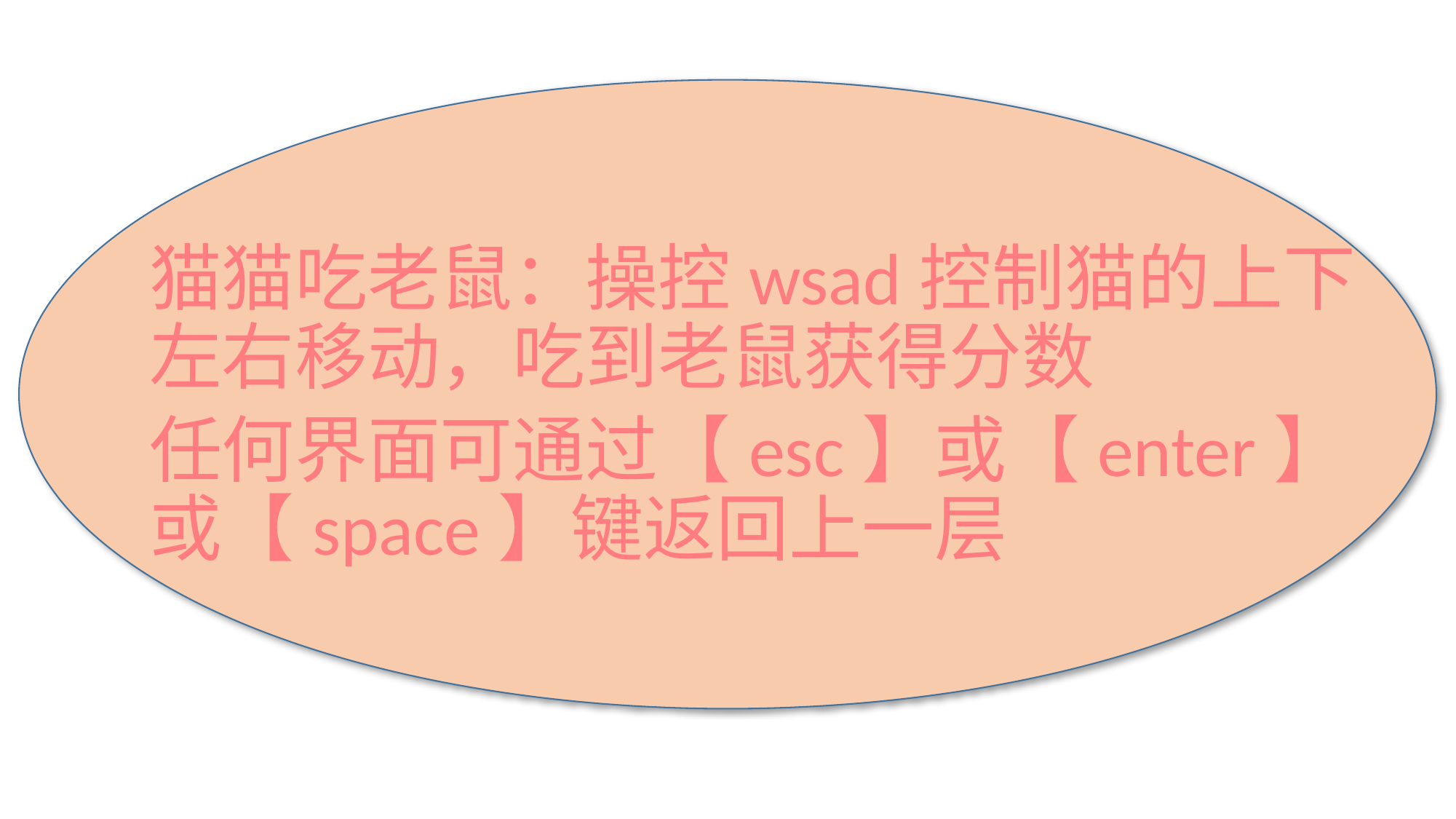

猫猫吃老鼠：操控wsad控制猫的上下左右移动，吃到老鼠获得分数
任何界面可通过【esc】或【enter】或【space】键返回上一层